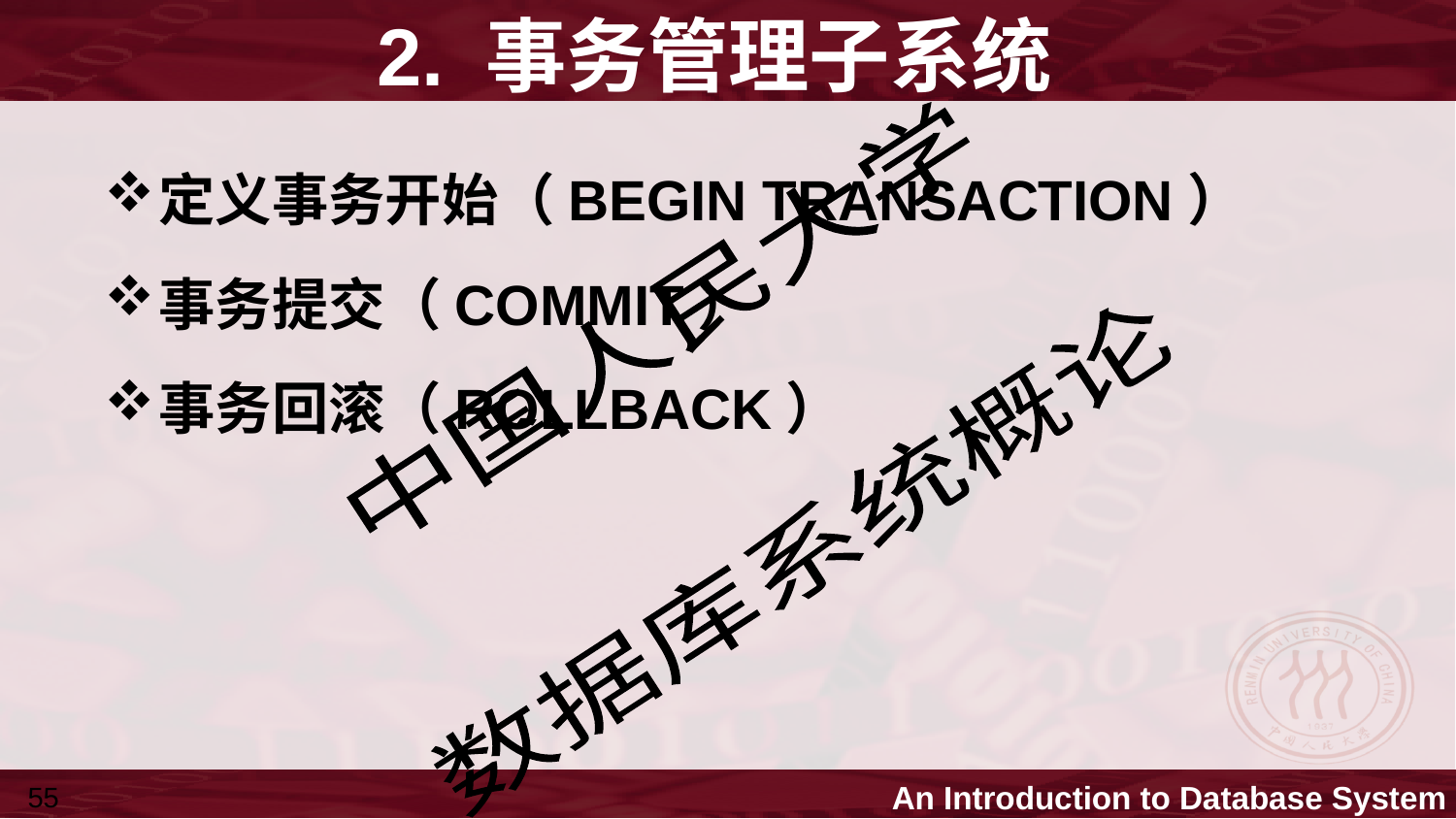

# 2. 事务管理子系统
定义事务开始（BEGIN TRANSACTION）
事务提交（COMMIT）
事务回滚（ROLLBACK）
55